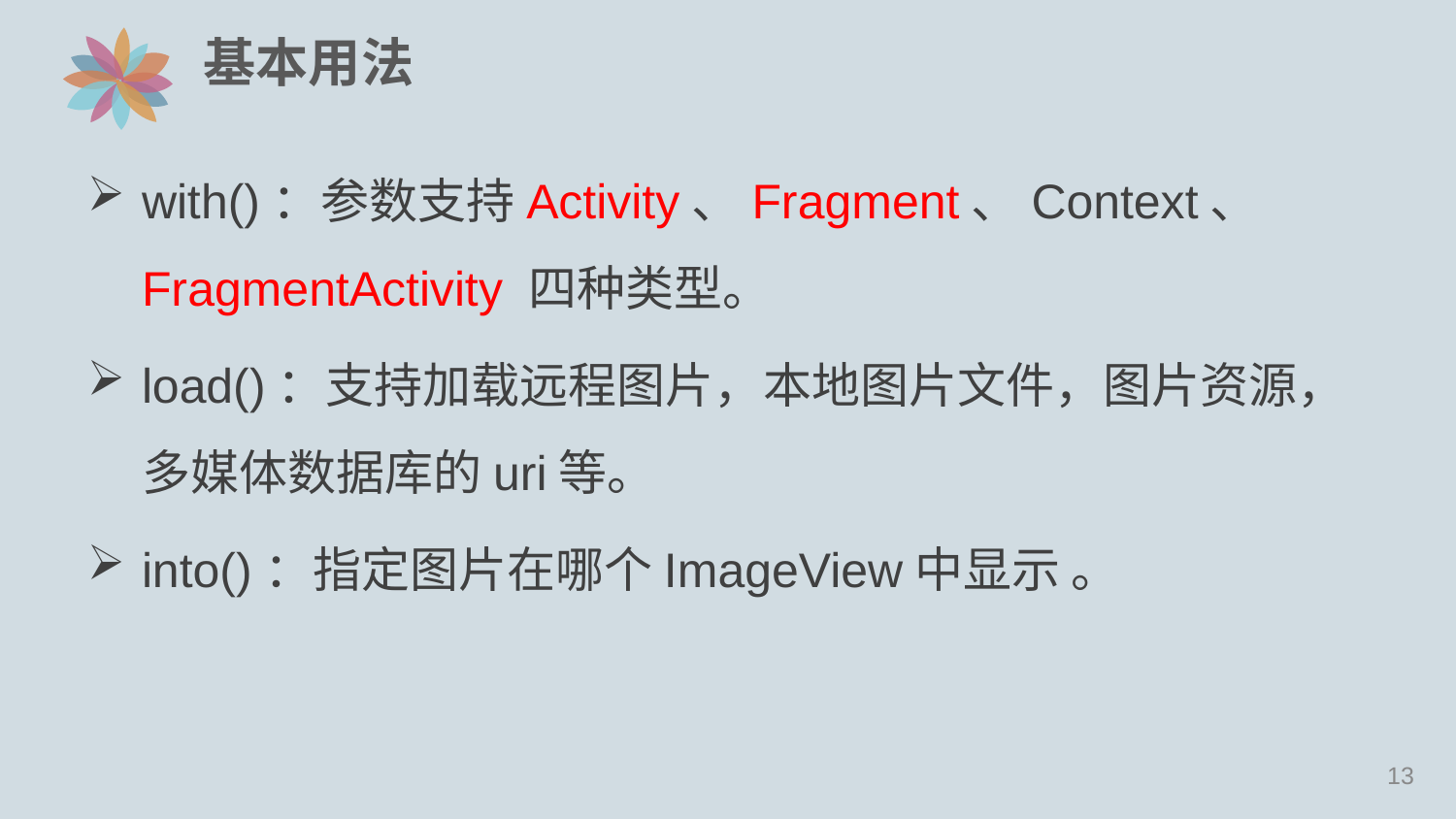

# 基本用法
with()：参数支持Activity、Fragment、Context、 FragmentActivity 四种类型。
load()：支持加载远程图片，本地图片文件，图片资源，多媒体数据库的uri等。
into()：指定图片在哪个ImageView中显示 。

13